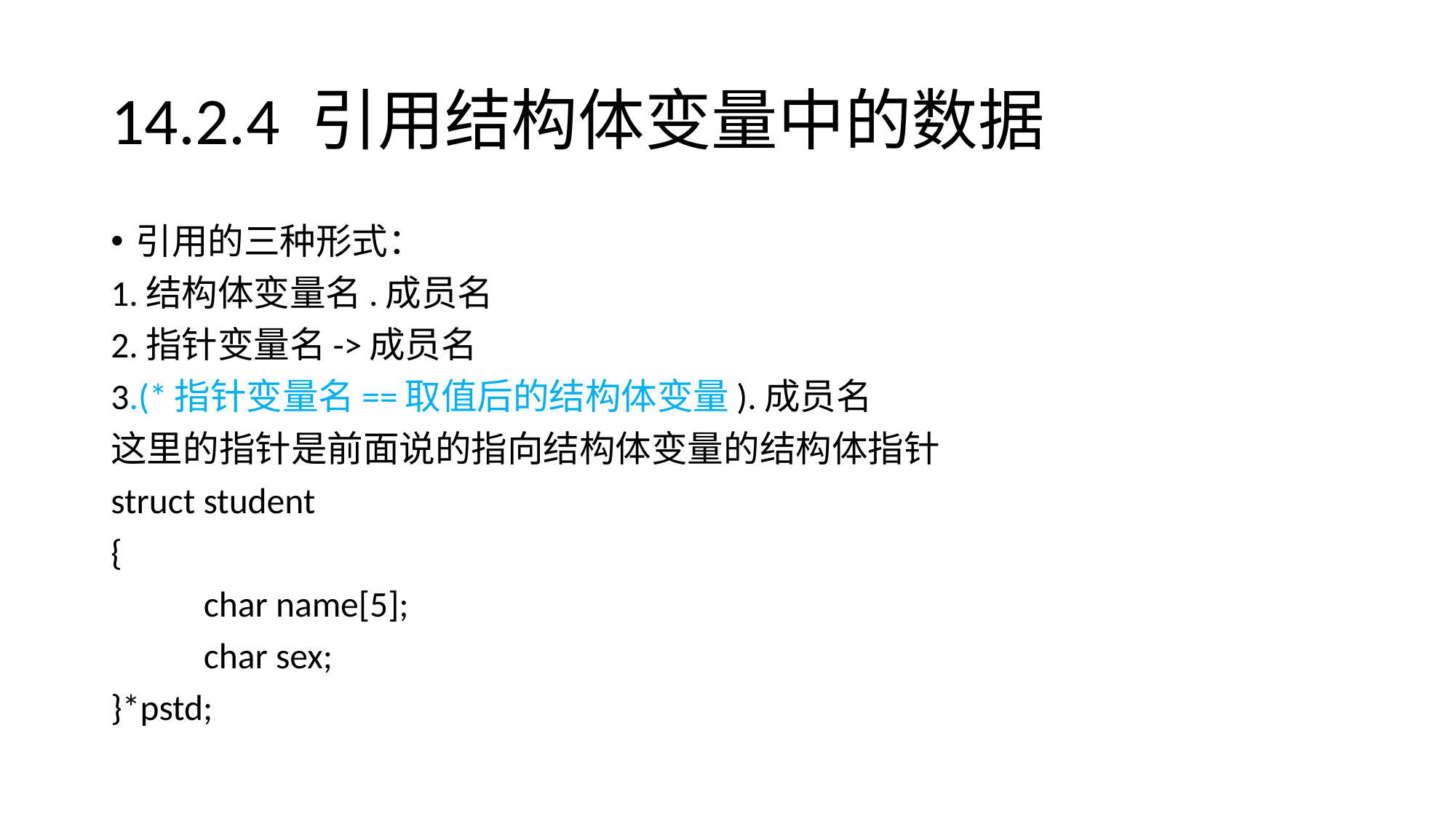

# 14.2.4 引用结构体变量中的数据
引用的三种形式：
1.结构体变量名.成员名
2.指针变量名->成员名
3.(*指针变量名==取值后的结构体变量).成员名
这里的指针是前面说的指向结构体变量的结构体指针
struct student
{
	char name[5];
	char sex;
}*pstd;